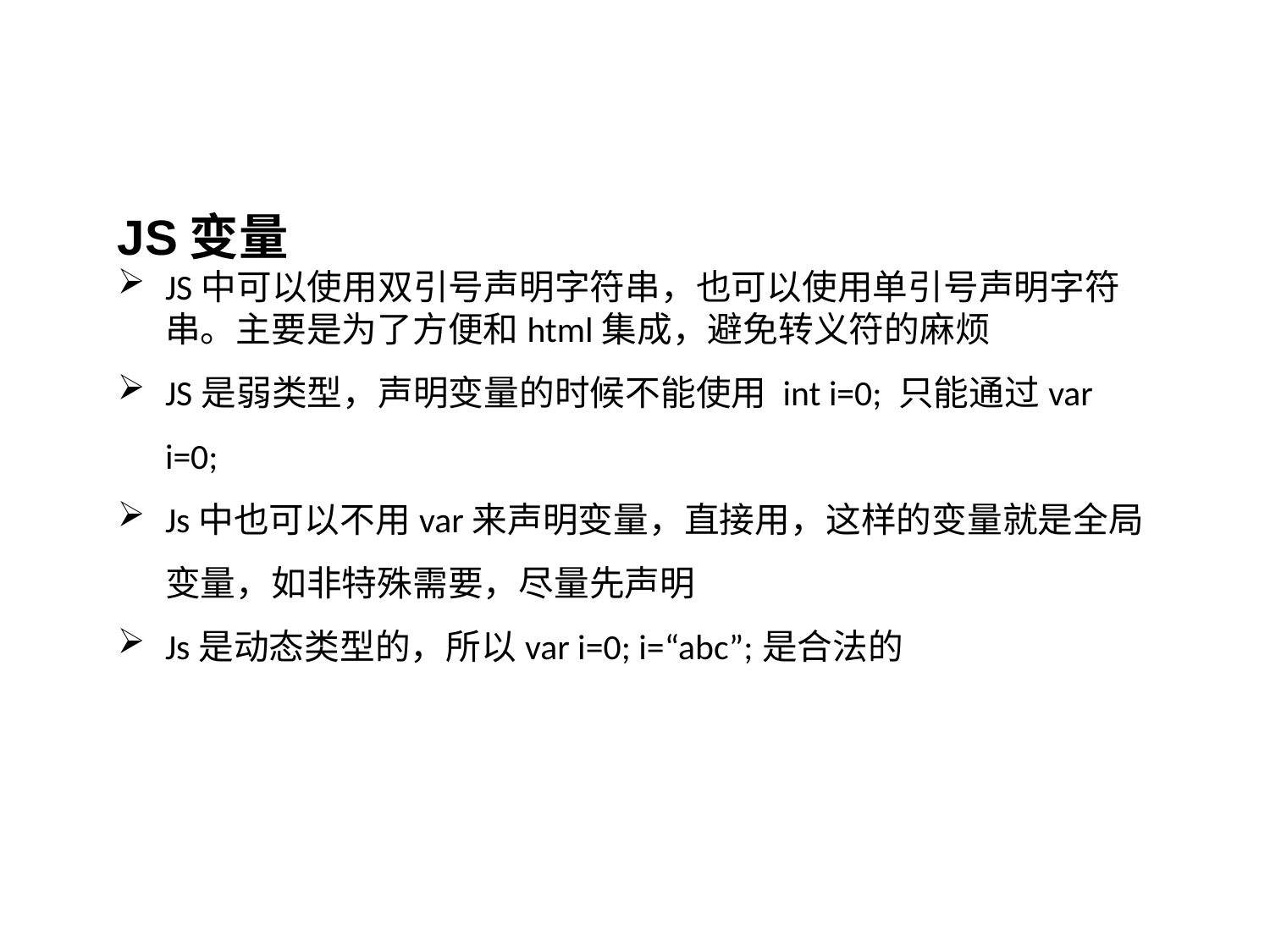

JS变量
JS中可以使用双引号声明字符串，也可以使用单引号声明字符串。主要是为了方便和html集成，避免转义符的麻烦
JS是弱类型，声明变量的时候不能使用 int i=0; 只能通过var i=0;
Js中也可以不用var来声明变量，直接用，这样的变量就是全局变量，如非特殊需要，尽量先声明
Js是动态类型的，所以var i=0; i=“abc”;是合法的